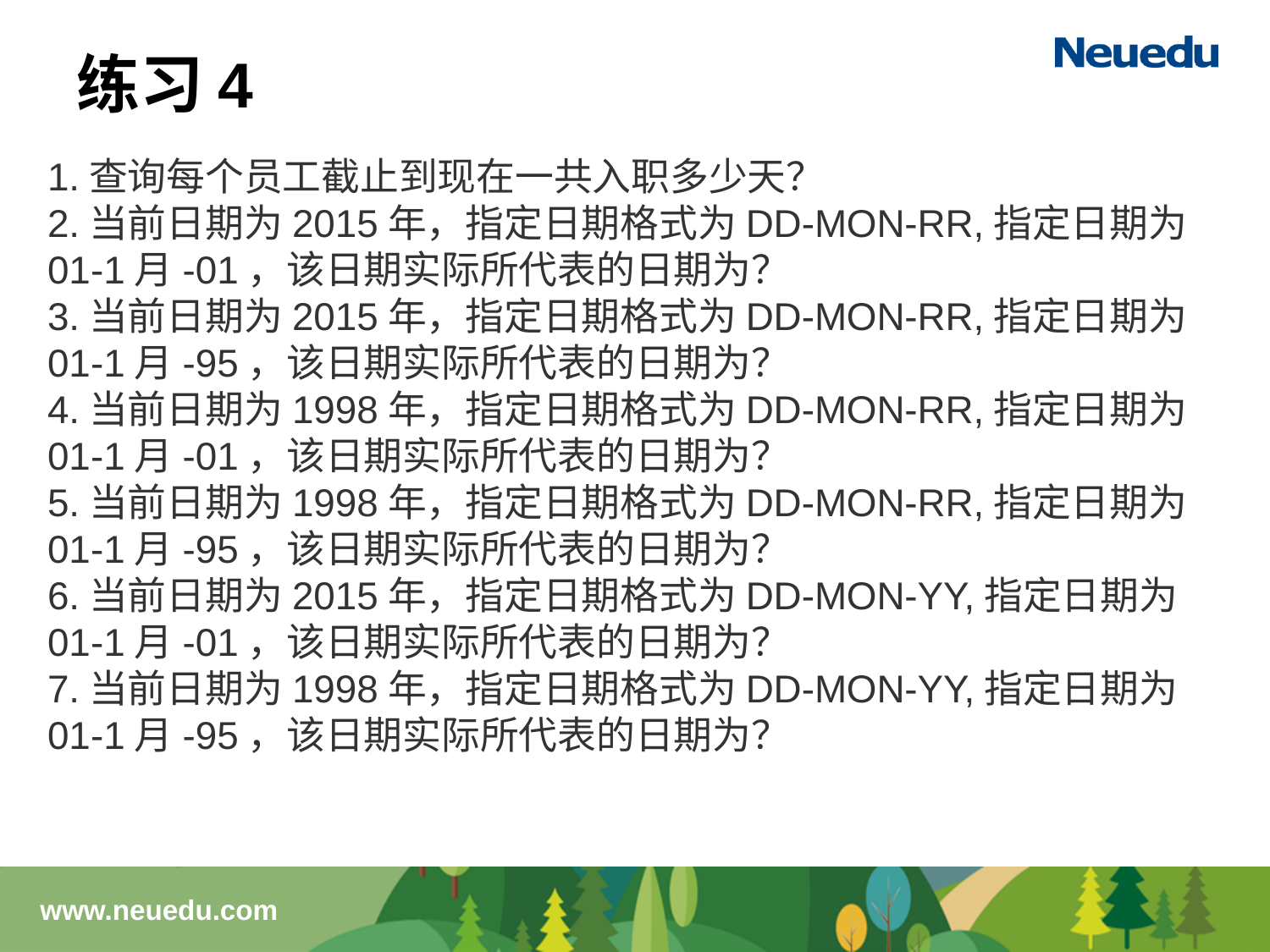

练习4
1.查询每个员工截止到现在一共入职多少天？
2.当前日期为2015年，指定日期格式为DD-MON-RR,指定日期为01-1月-01，该日期实际所代表的日期为？
3.当前日期为2015年，指定日期格式为DD-MON-RR,指定日期为01-1月-95，该日期实际所代表的日期为？
4.当前日期为1998年，指定日期格式为DD-MON-RR,指定日期为01-1月-01，该日期实际所代表的日期为？
5.当前日期为1998年，指定日期格式为DD-MON-RR,指定日期为01-1月-95，该日期实际所代表的日期为？
6.当前日期为2015年，指定日期格式为DD-MON-YY,指定日期为01-1月-01，该日期实际所代表的日期为？
7.当前日期为1998年，指定日期格式为DD-MON-YY,指定日期为01-1月-95，该日期实际所代表的日期为？